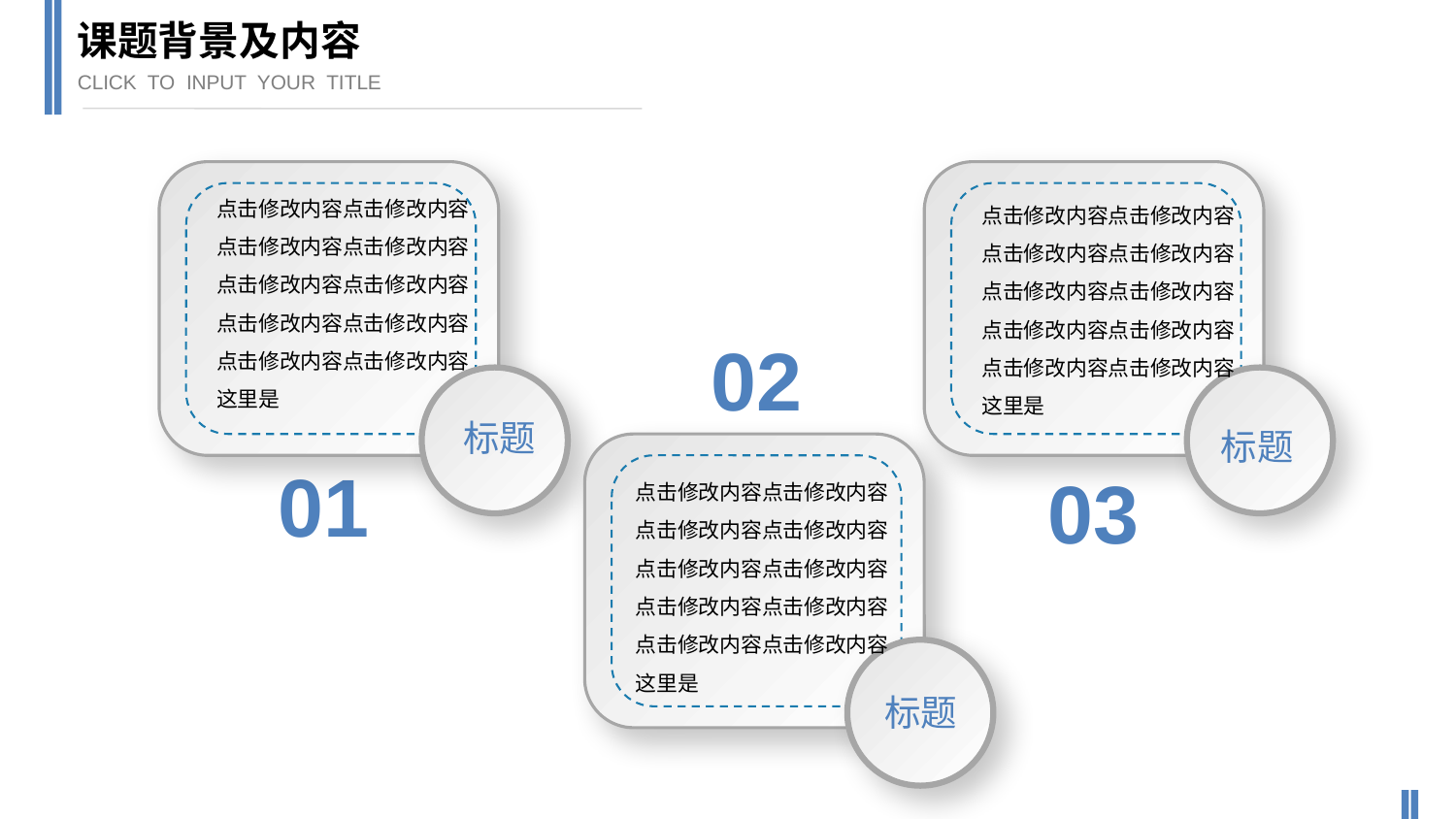

课题背景及内容
CLICK  TO  INPUT  YOUR  TITLE

点击修改内容点击修改内容点击修改内容点击修改内容点击修改内容点击修改内容点击修改内容点击修改内容点击修改内容点击修改内容这里是

点击修改内容点击修改内容点击修改内容点击修改内容点击修改内容点击修改内容点击修改内容点击修改内容点击修改内容点击修改内容这里是
02

标题
标题

01

03
点击修改内容点击修改内容点击修改内容点击修改内容点击修改内容点击修改内容点击修改内容点击修改内容点击修改内容点击修改内容这里是

标题